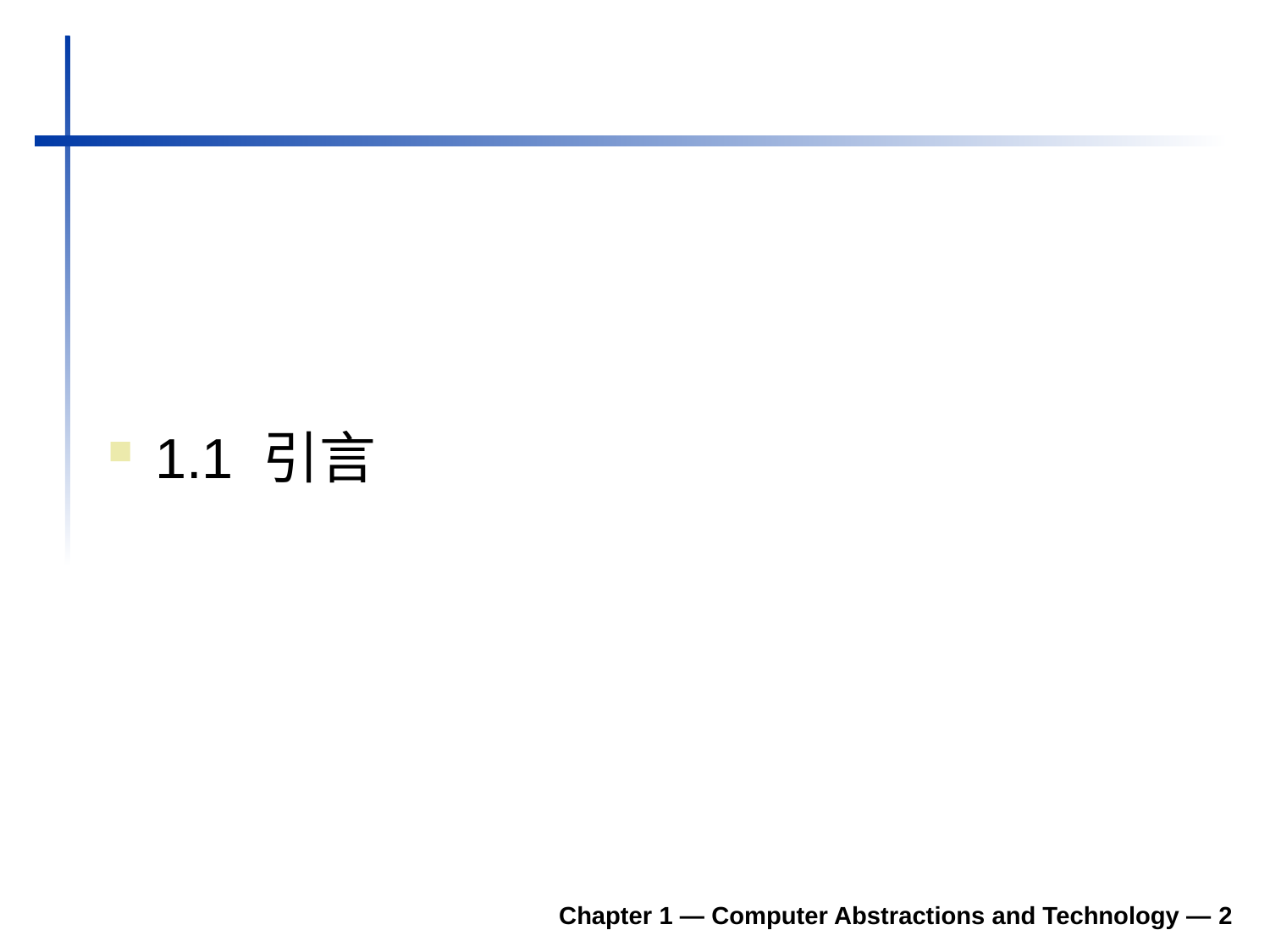

#
1.1 引言
Chapter 1 — Computer Abstractions and Technology — 2